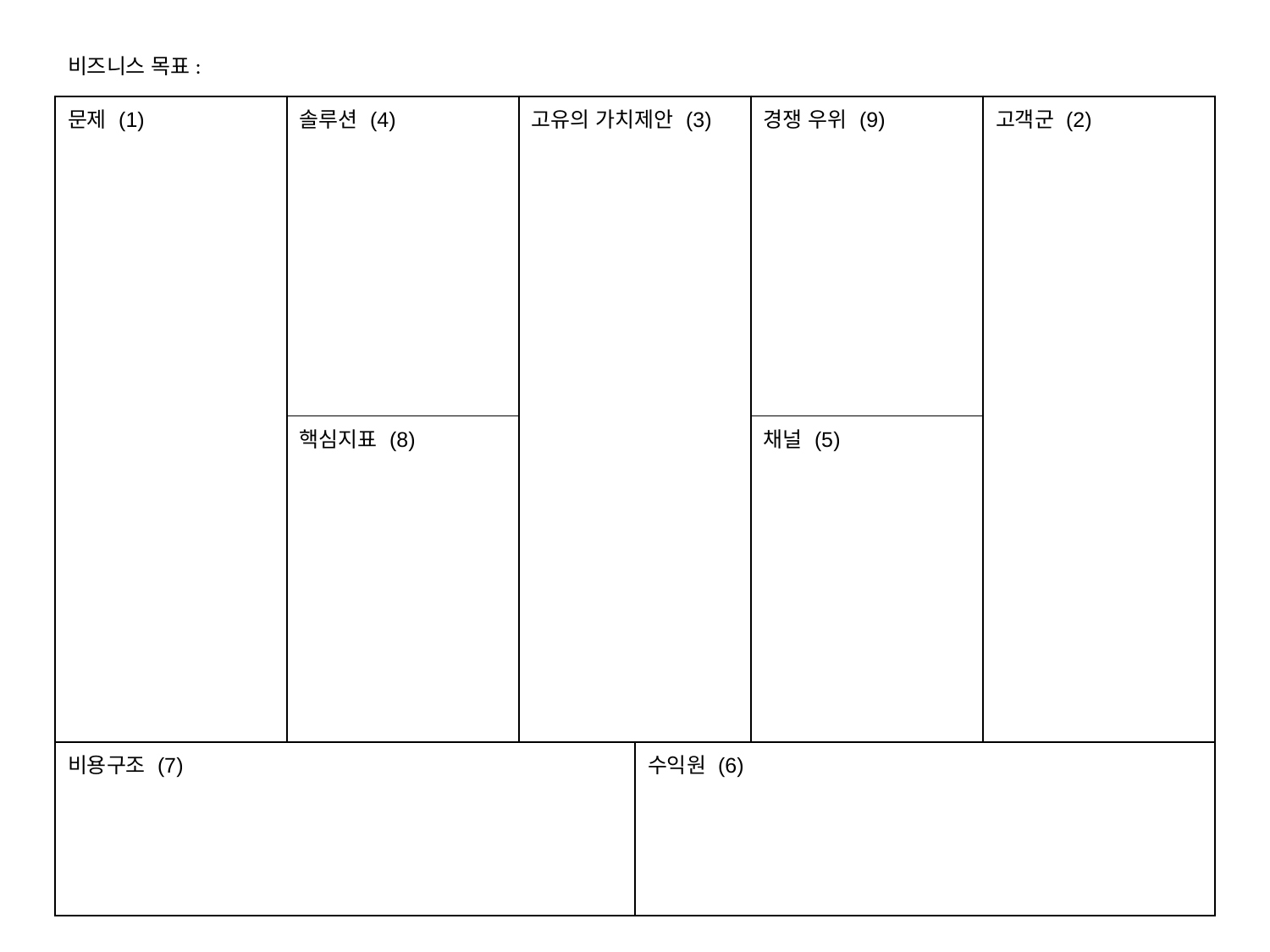

비즈니스 목표:
| 문제 (1) | 솔루션 (4) | 고유의 가치제안 (3) |  | 경쟁 우위 (9) | 고객군 (2) |
| --- | --- | --- | --- | --- | --- |
|  | 핵심지표 (8) |  |  | 채널 (5) |  |
| 비용구조 (7) |  |  | 수익원 (6) |  |  |